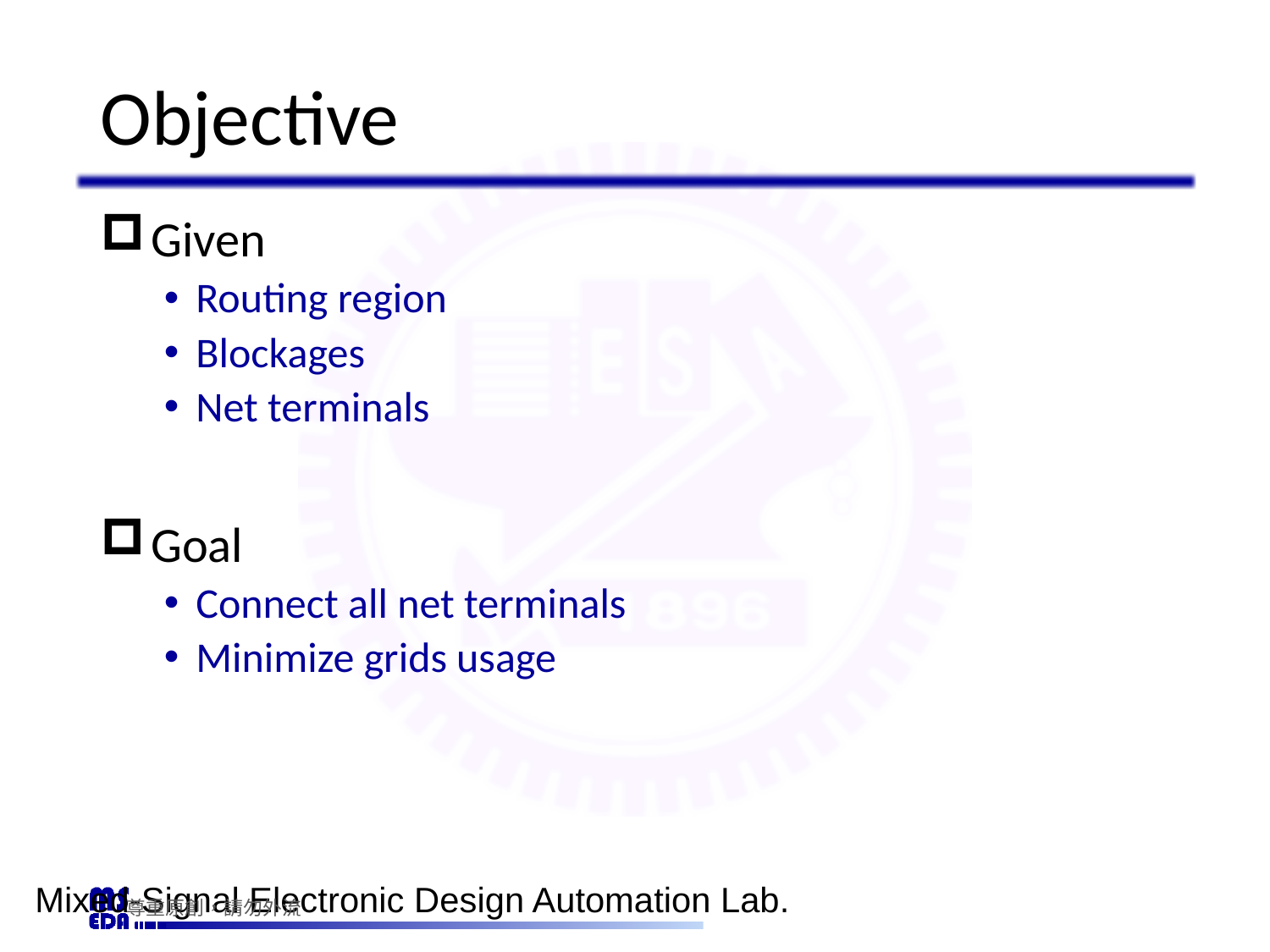

# Objective
Given
Routing region
Blockages
Net terminals

Goal
Connect all net terminals
Minimize grids usage
尊重原創，請勿外流